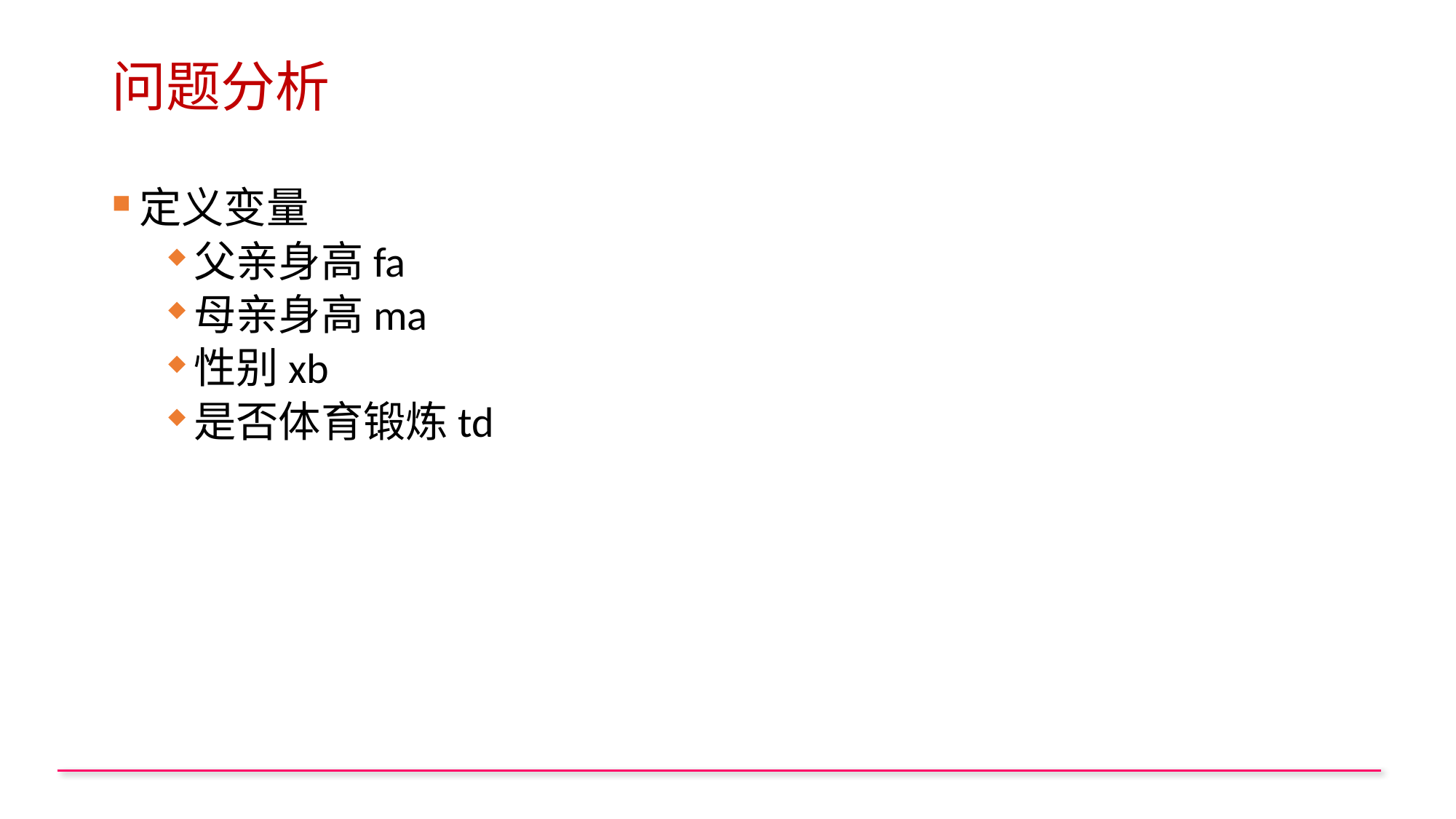

# 问题分析
定义变量
父亲身高fa
母亲身高ma
性别xb
是否体育锻炼td